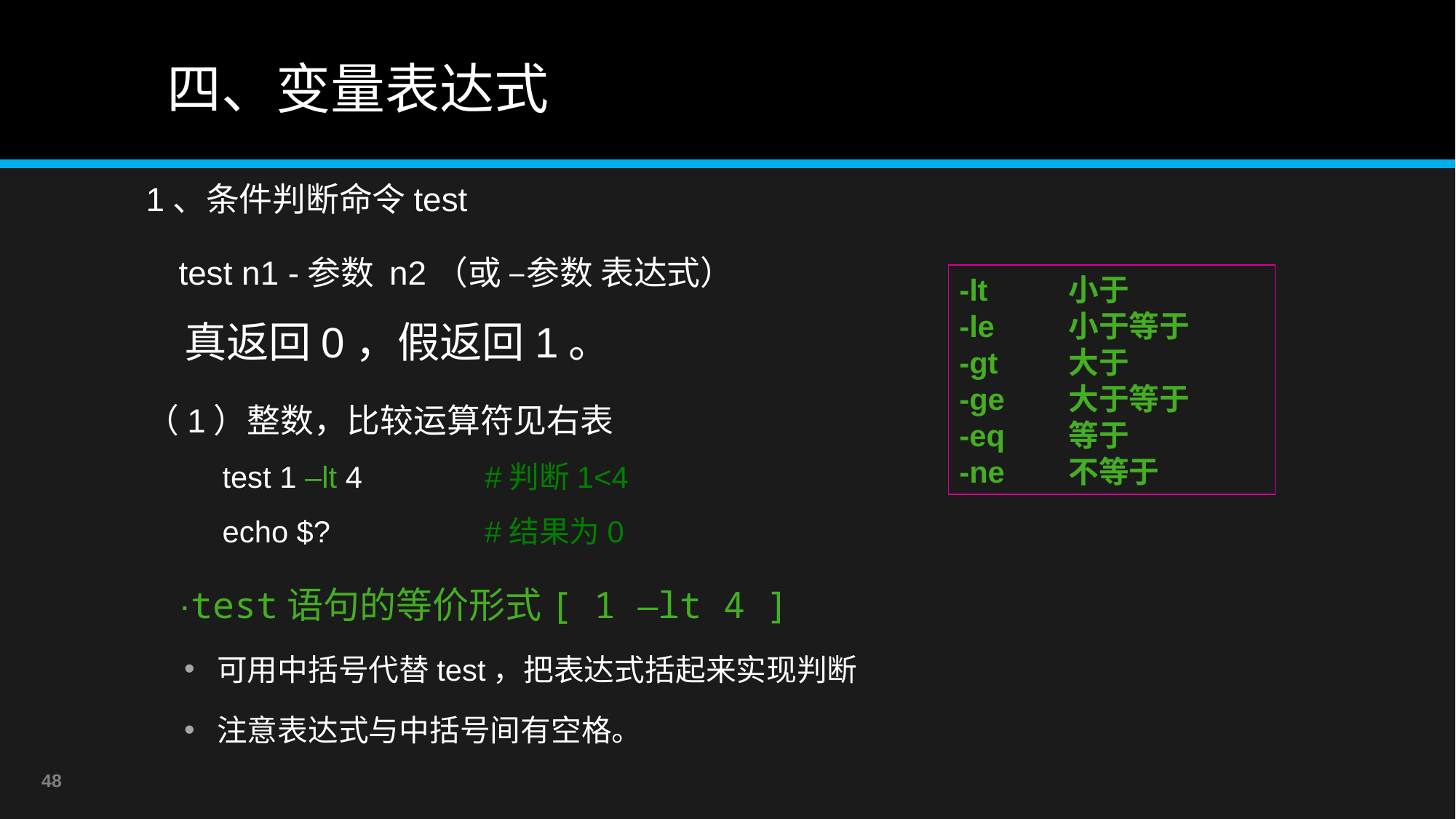

# 四、变量表达式
1、条件判断命令test
	test n1 -参数 n2（或 –参数 表达式）
真返回0，假返回1。
（1）整数，比较运算符见右表
test 1 –lt 4	  #判断1<4
echo $?		  #结果为0
	·test语句的等价形式[ 1 –lt 4 ]
可用中括号代替test，把表达式括起来实现判断
注意表达式与中括号间有空格。

-lt	小于
-le	小于等于
-gt	大于
-ge	大于等于
-eq	等于
-ne	不等于
48